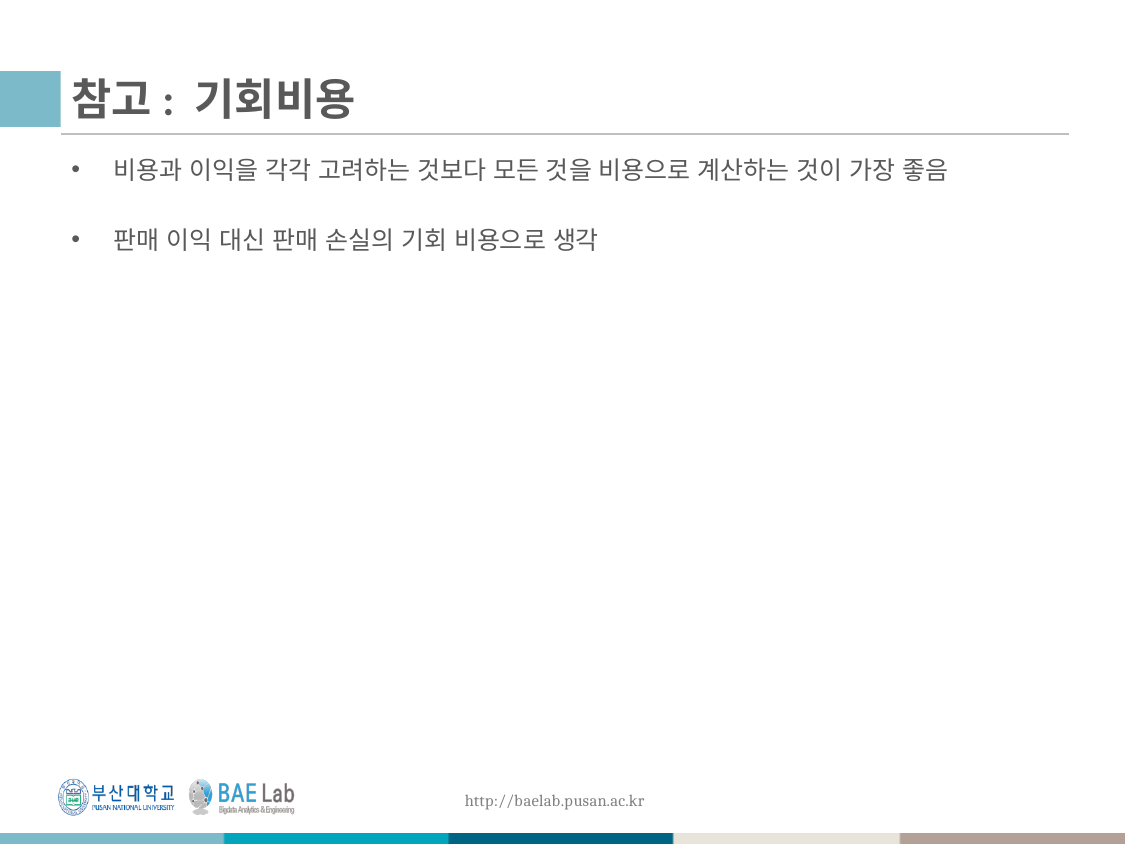

# 참고: 기회비용
비용과 이익을 각각 고려하는 것보다 모든 것을 비용으로 계산하는 것이 가장 좋음

판매 이익 대신 판매 손실의 기회 비용으로 생각